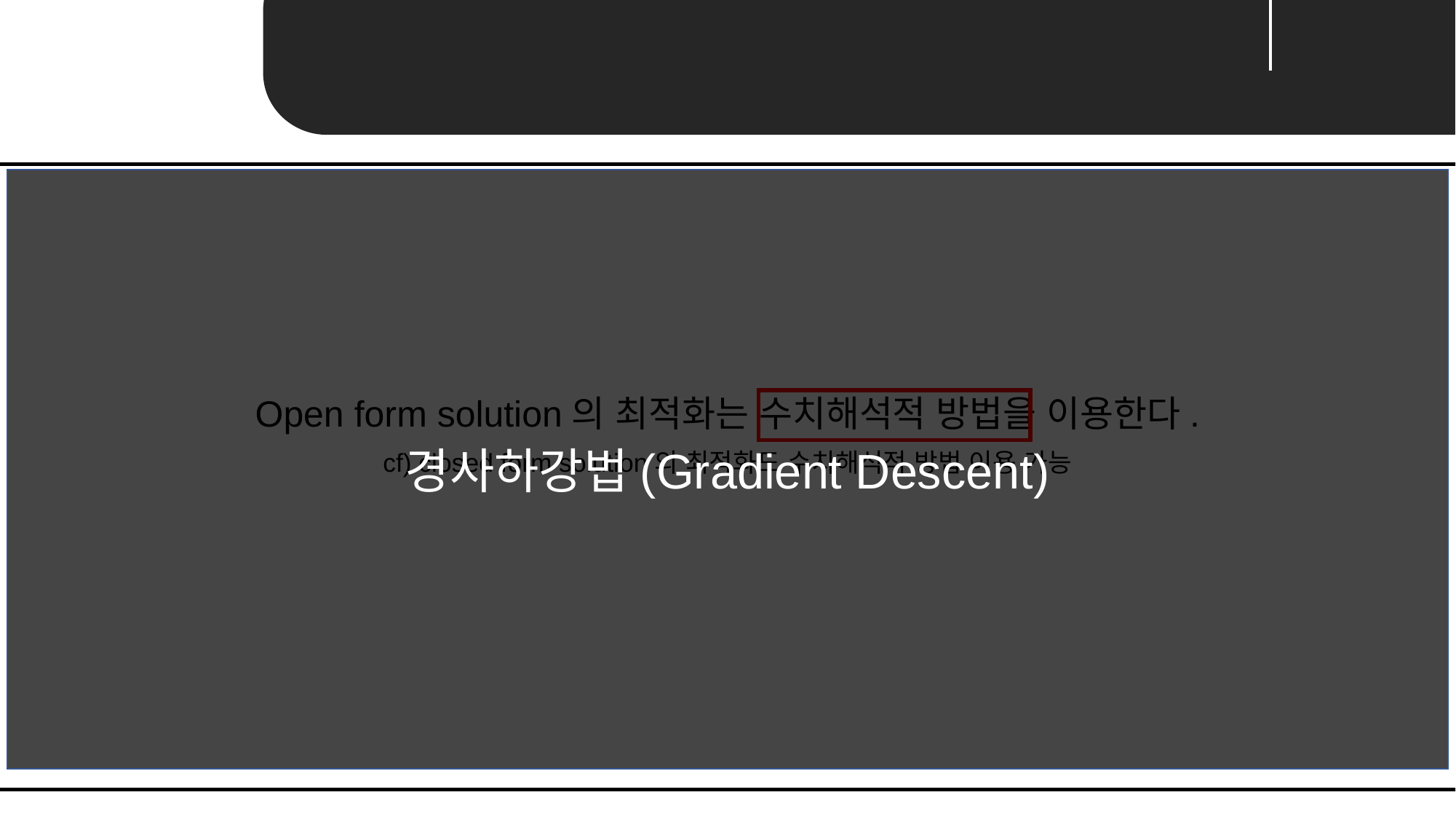

Unit  01 ㅣ최적화 & 머신러닝
경사하강법(Gradient Descent)
Open form solution의 최적화는 수치해석적 방법을 이용한다.
cf) closed form solution의 최적화도 수치해석적 방법 이용 가능